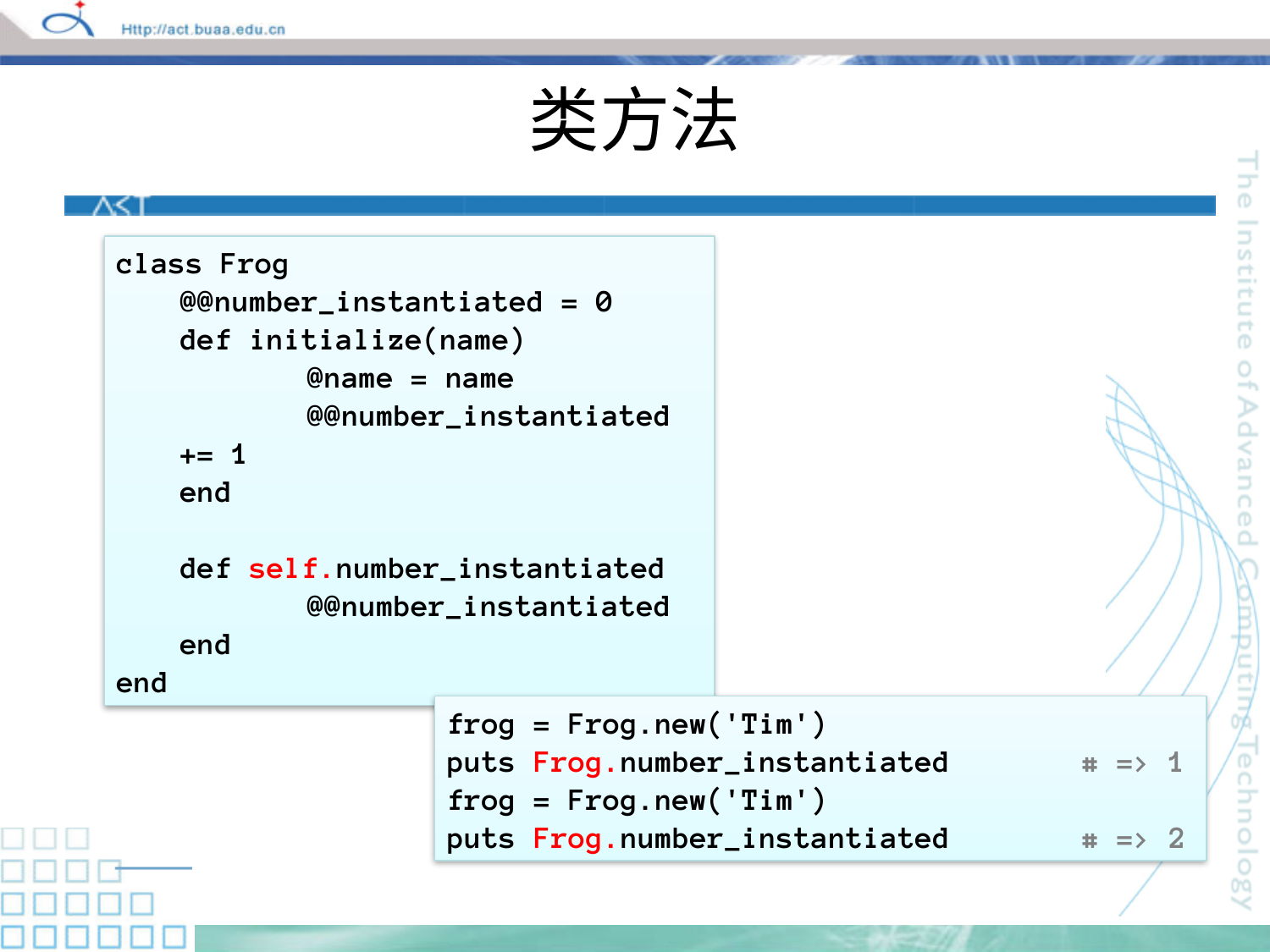

# 类方法
class Frog
@@number_instantiated = 0
def initialize(name)
	@name = name
	@@number_instantiated += 1
end

def self.number_instantiated
	@@number_instantiated
end
end
frog = Frog.new('Tim')
puts Frog.number_instantiated 	# => 1
frog = Frog.new('Tim')
puts Frog.number_instantiated		# => 2